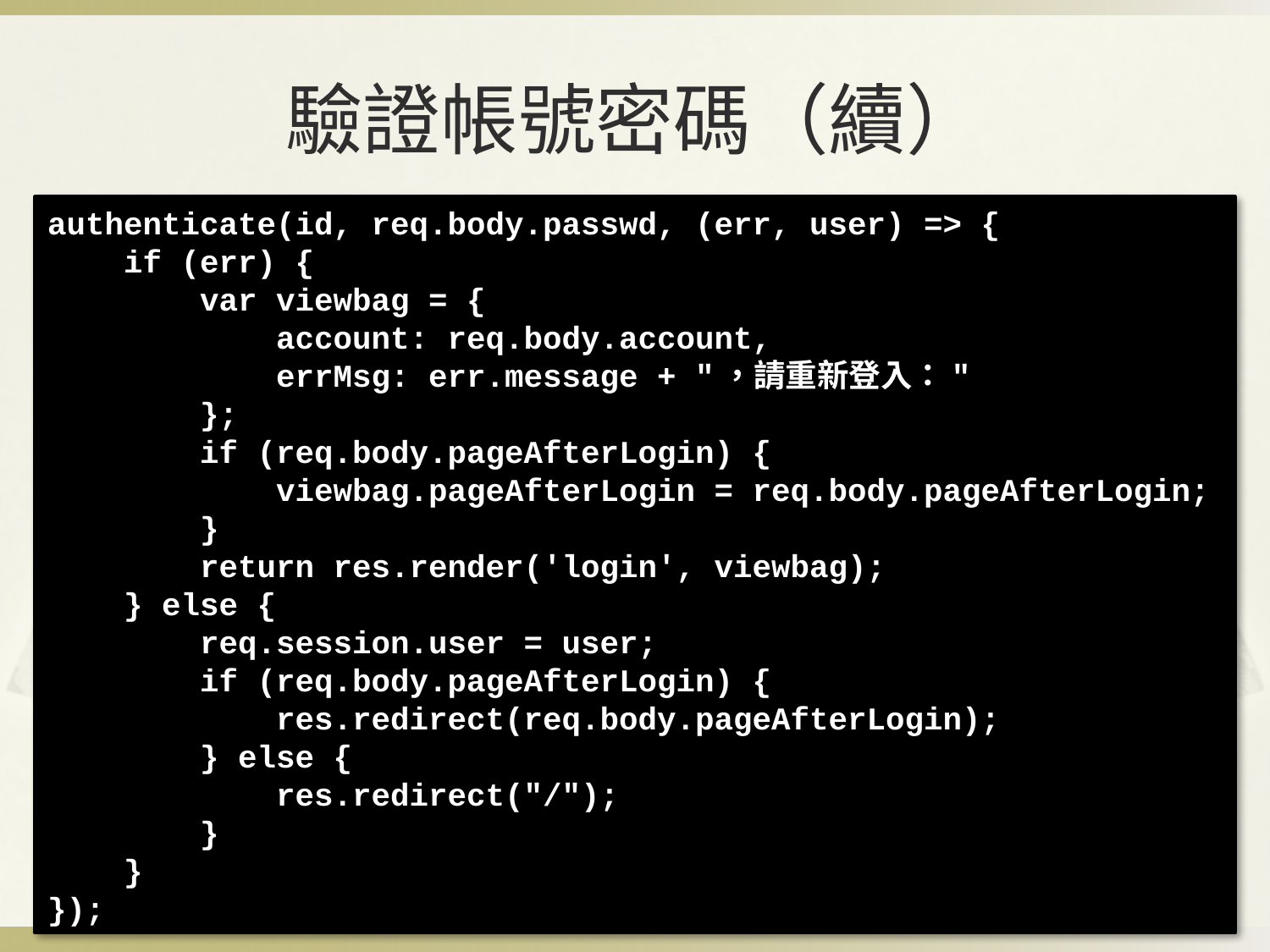

# 驗證帳號密碼（續）
authenticate(id, req.body.passwd, (err, user) => {
    if (err) {
        var viewbag = {
            account: req.body.account,
            errMsg: err.message + "，請重新登入："
        };
        if (req.body.pageAfterLogin) {
            viewbag.pageAfterLogin = req.body.pageAfterLogin;
        }
        return res.render('login', viewbag);
    } else {
        req.session.user = user;
        if (req.body.pageAfterLogin) {
            res.redirect(req.body.pageAfterLogin);
        } else {
            res.redirect("/");
        }
    }
});